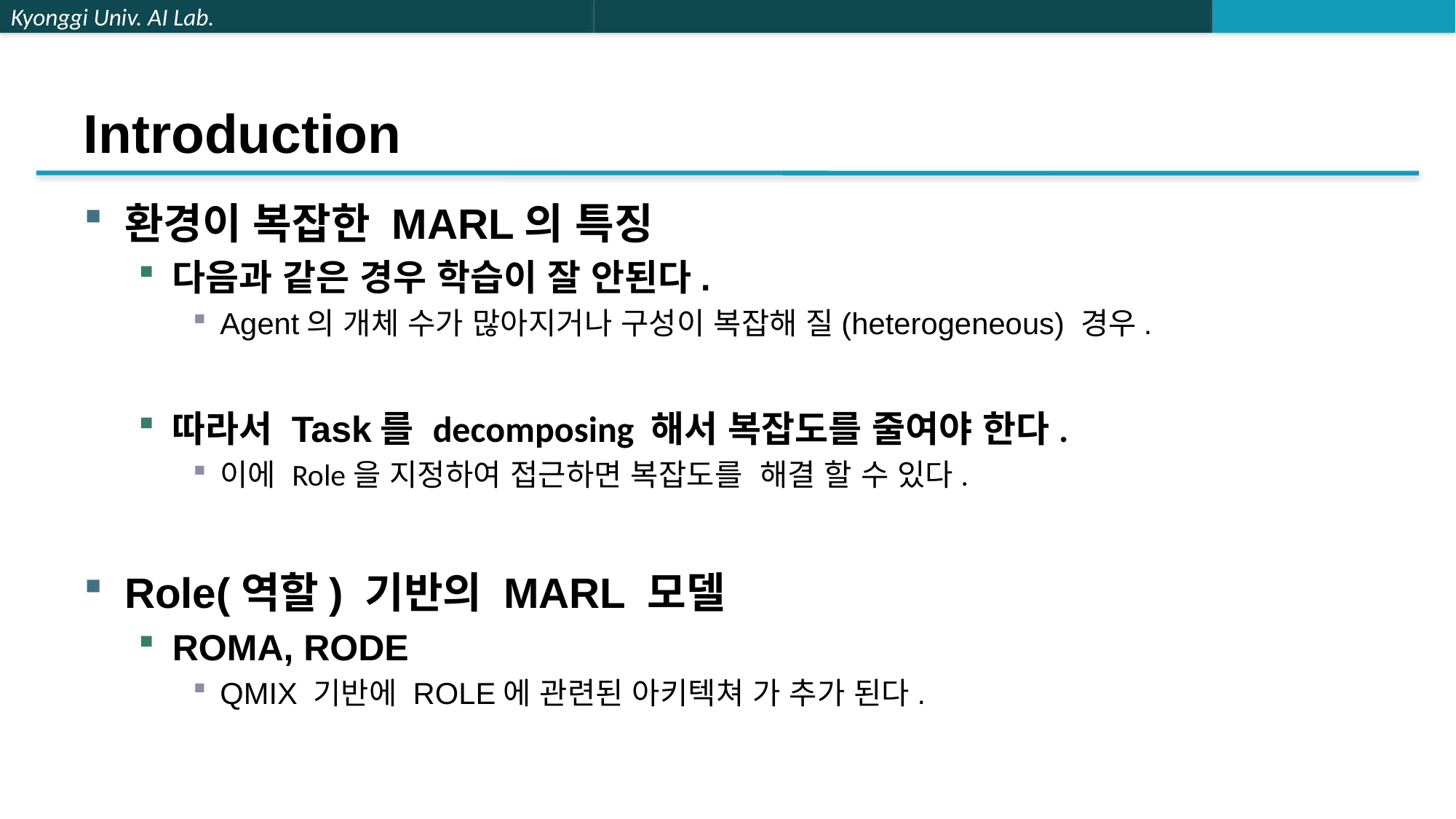

# Introduction
환경이 복잡한 MARL의 특징
다음과 같은 경우 학습이 잘 안된다.
Agent의 개체 수가 많아지거나 구성이 복잡해 질(heterogeneous) 경우.

따라서 Task를 decomposing 해서 복잡도를 줄여야 한다.
이에 Role을 지정하여 접근하면 복잡도를  해결 할 수 있다.

Role(역할) 기반의 MARL 모델
ROMA, RODE
QMIX 기반에 ROLE에 관련된 아키텍쳐 가 추가 된다.